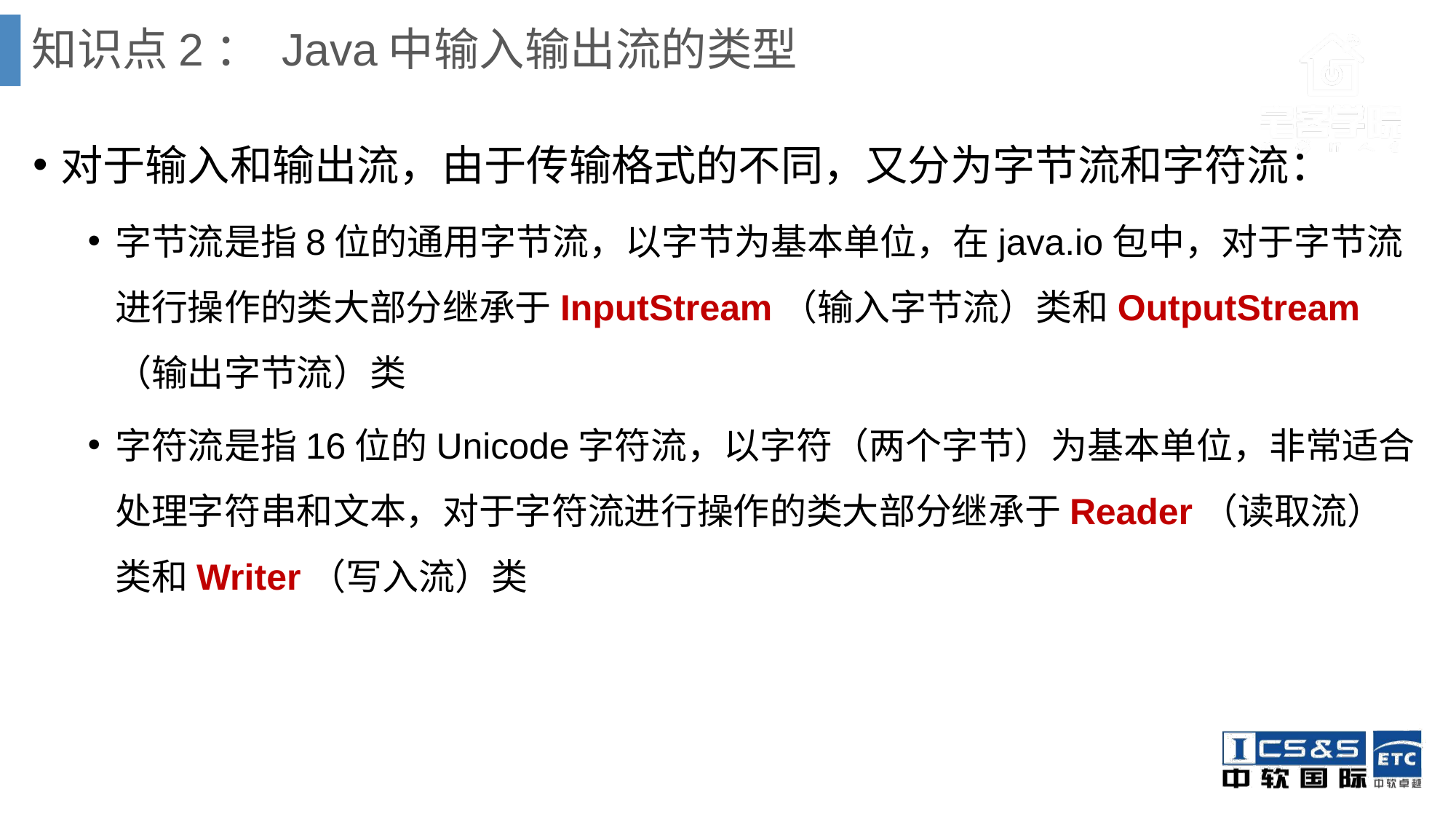

# 知识点2： Java中输入输出流的类型
对于输入和输出流，由于传输格式的不同，又分为字节流和字符流：
字节流是指8位的通用字节流，以字节为基本单位，在java.io包中，对于字节流进行操作的类大部分继承于InputStream（输入字节流）类和OutputStream（输出字节流）类
字符流是指16位的Unicode字符流，以字符（两个字节）为基本单位，非常适合处理字符串和文本，对于字符流进行操作的类大部分继承于Reader（读取流）类和Writer（写入流）类